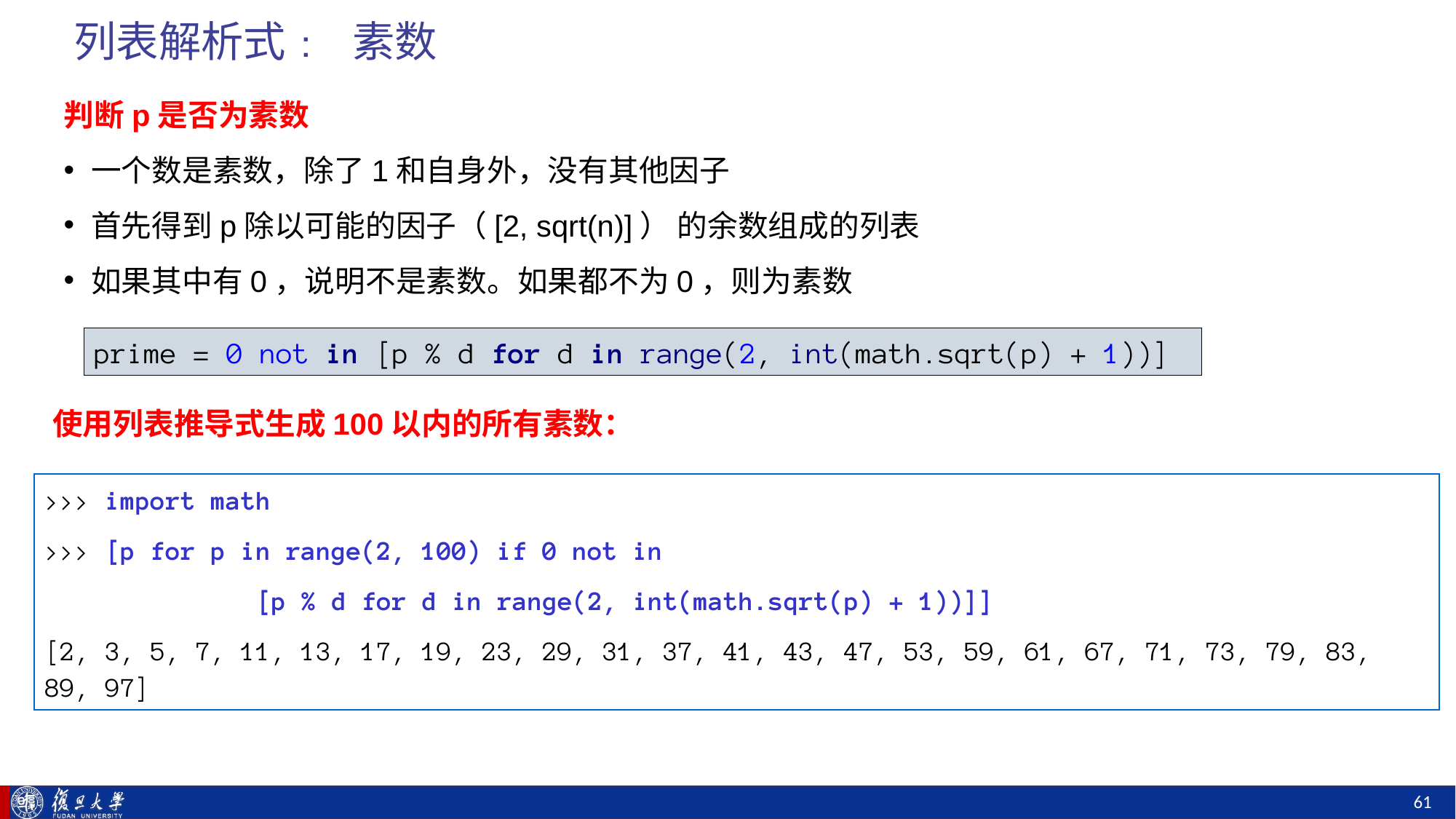

# 列表解析式: 素数
判断p是否为素数
一个数是素数，除了1和自身外，没有其他因子
首先得到p除以可能的因子（[2, sqrt(n)]） 的余数组成的列表
如果其中有0，说明不是素数。如果都不为0，则为素数

prime = 0 not in [p % d for d in range(2, int(math.sqrt(p) + 1))]
使用列表推导式生成100以内的所有素数：
>>> import math
>>> [p for p in range(2, 100) if 0 not in
              [p % d for d in range(2, int(math.sqrt(p) + 1))]]
[2, 3, 5, 7, 11, 13, 17, 19, 23, 29, 31, 37, 41, 43, 47, 53, 59, 61, 67, 71, 73, 79, 83, 89, 97]